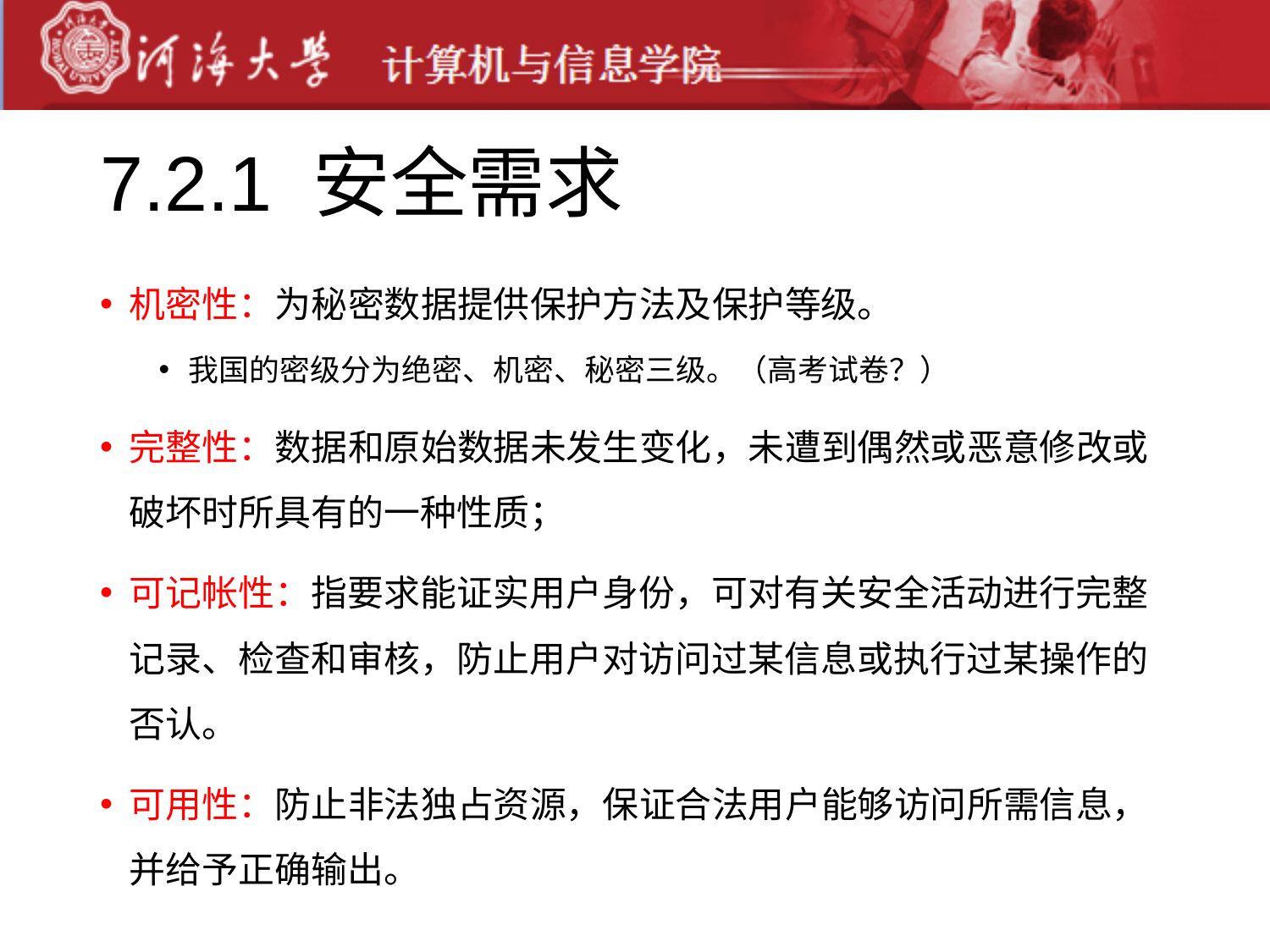

# 7.2.1 安全需求
机密性：为秘密数据提供保护方法及保护等级。
我国的密级分为绝密、机密、秘密三级。（高考试卷？）
完整性：数据和原始数据未发生变化，未遭到偶然或恶意修改或破坏时所具有的一种性质；
可记帐性：指要求能证实用户身份，可对有关安全活动进行完整记录、检查和审核，防止用户对访问过某信息或执行过某操作的否认。
可用性：防止非法独占资源，保证合法用户能够访问所需信息，并给予正确输出。